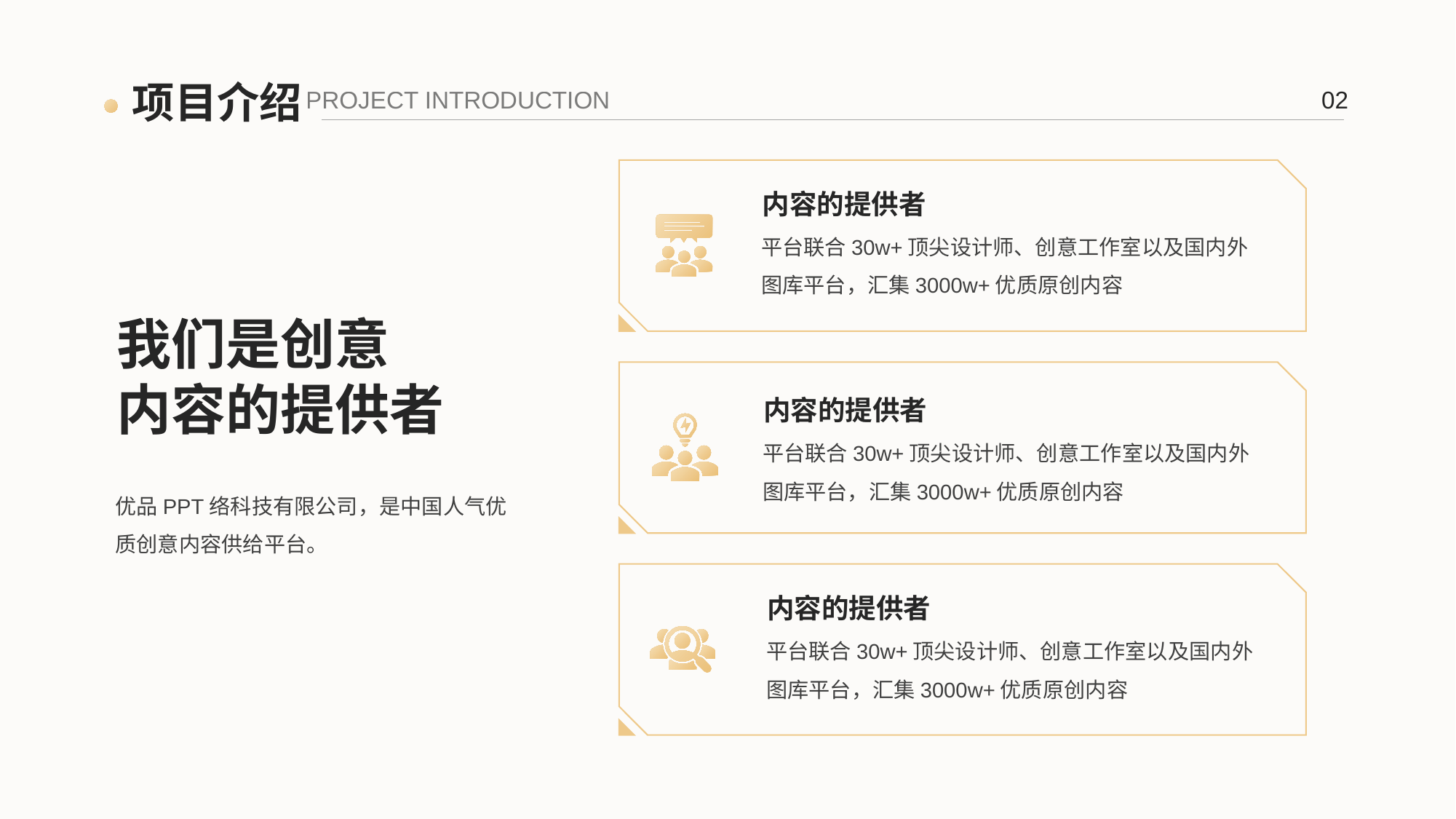

项目介绍
PROJECT INTRODUCTION
02

内容的提供者
平台联合30w+顶尖设计师、创意工作室以及国内外图库平台，汇集3000w+优质原创内容

我们是创意
内容的提供者
优品PPT络科技有限公司，是中国人气优质创意内容供给平台。

内容的提供者
平台联合30w+顶尖设计师、创意工作室以及国内外图库平台，汇集3000w+优质原创内容

内容的提供者
平台联合30w+顶尖设计师、创意工作室以及国内外图库平台，汇集3000w+优质原创内容